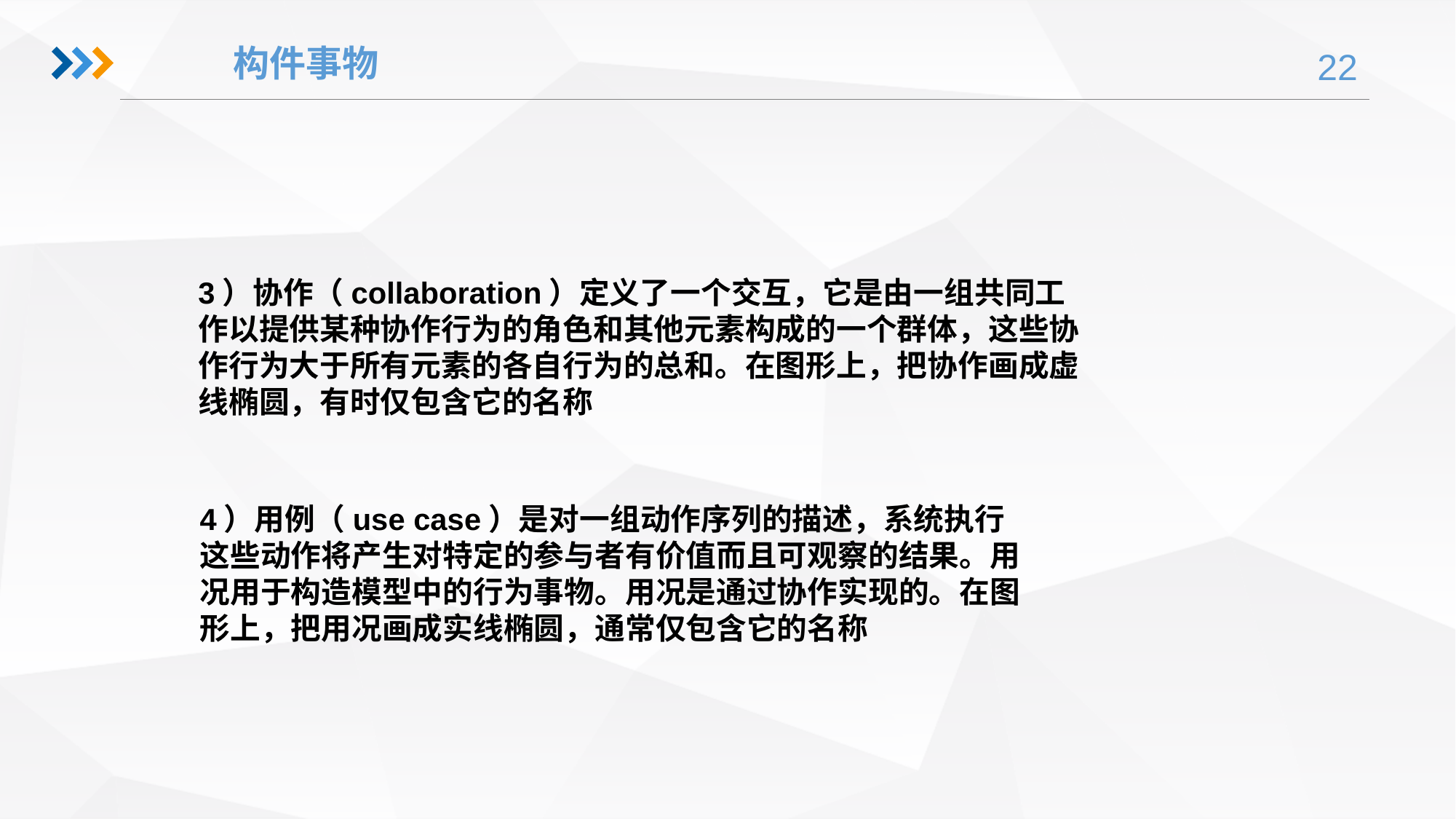

构件事物
3）协作（collaboration）定义了一个交互，它是由一组共同工作以提供某种协作行为的角色和其他元素构成的一个群体，这些协作行为大于所有元素的各自行为的总和。在图形上，把协作画成虚线椭圆，有时仅包含它的名称
4）用例（use case）是对一组动作序列的描述，系统执行这些动作将产生对特定的参与者有价值而且可观察的结果。用况用于构造模型中的行为事物。用况是通过协作实现的。在图形上，把用况画成实线椭圆，通常仅包含它的名称